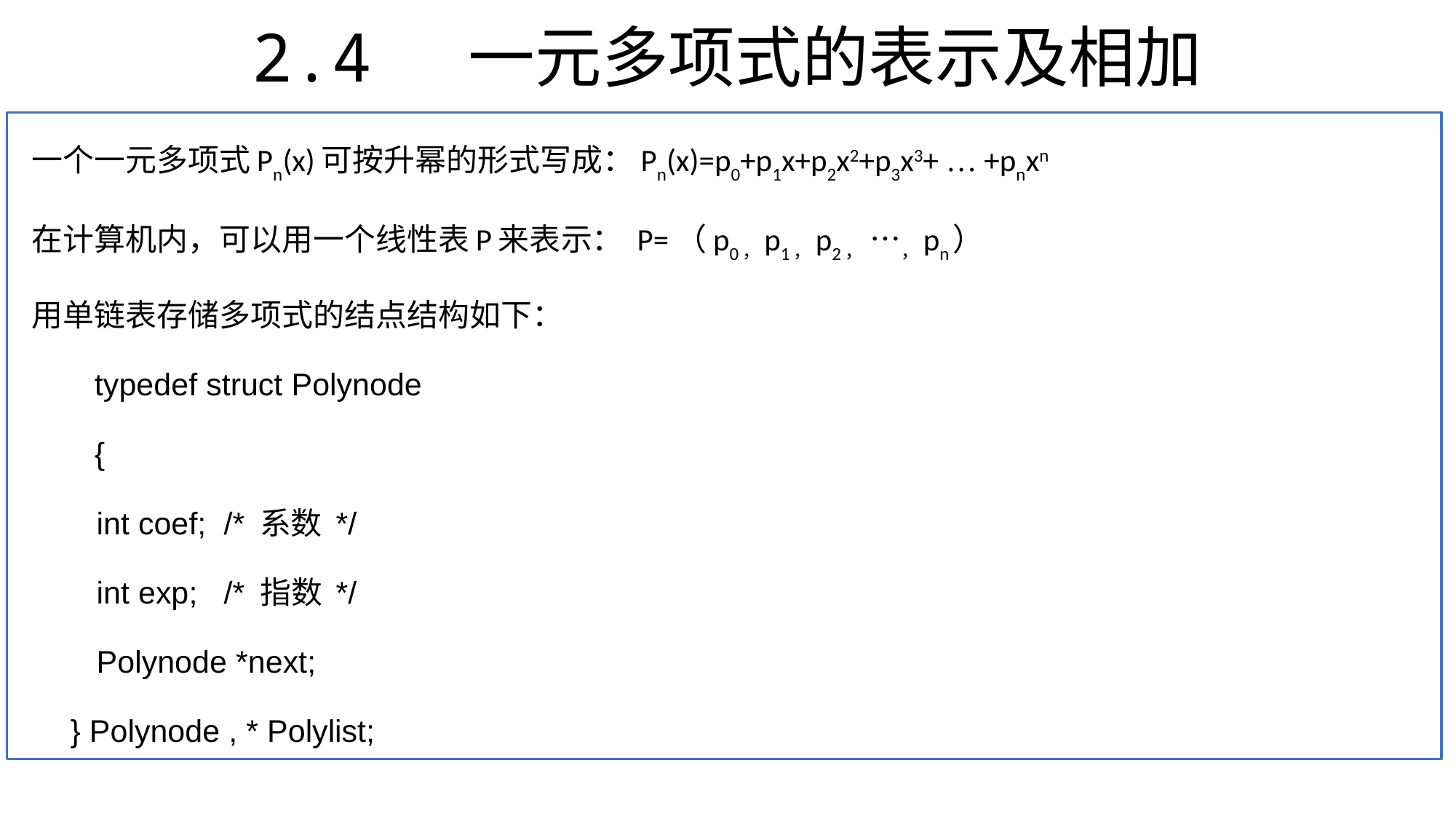

# 2.4  一元多项式的表示及相加
 一个一元多项式Pn(x)可按升幂的形式写成：Pn(x)=p0+p1x+p2x2+p3x3+ … +pnxn
 在计算机内，可以用一个线性表P来表示： P=（p0，p1，p2， …，pn）
 用单链表存储多项式的结点结构如下：
	  typedef struct Polynode
	  {
         int coef;  /* 系数 */
         int exp;   /* 指数 */
         Polynode *next;
      } Polynode , * Polylist;

71